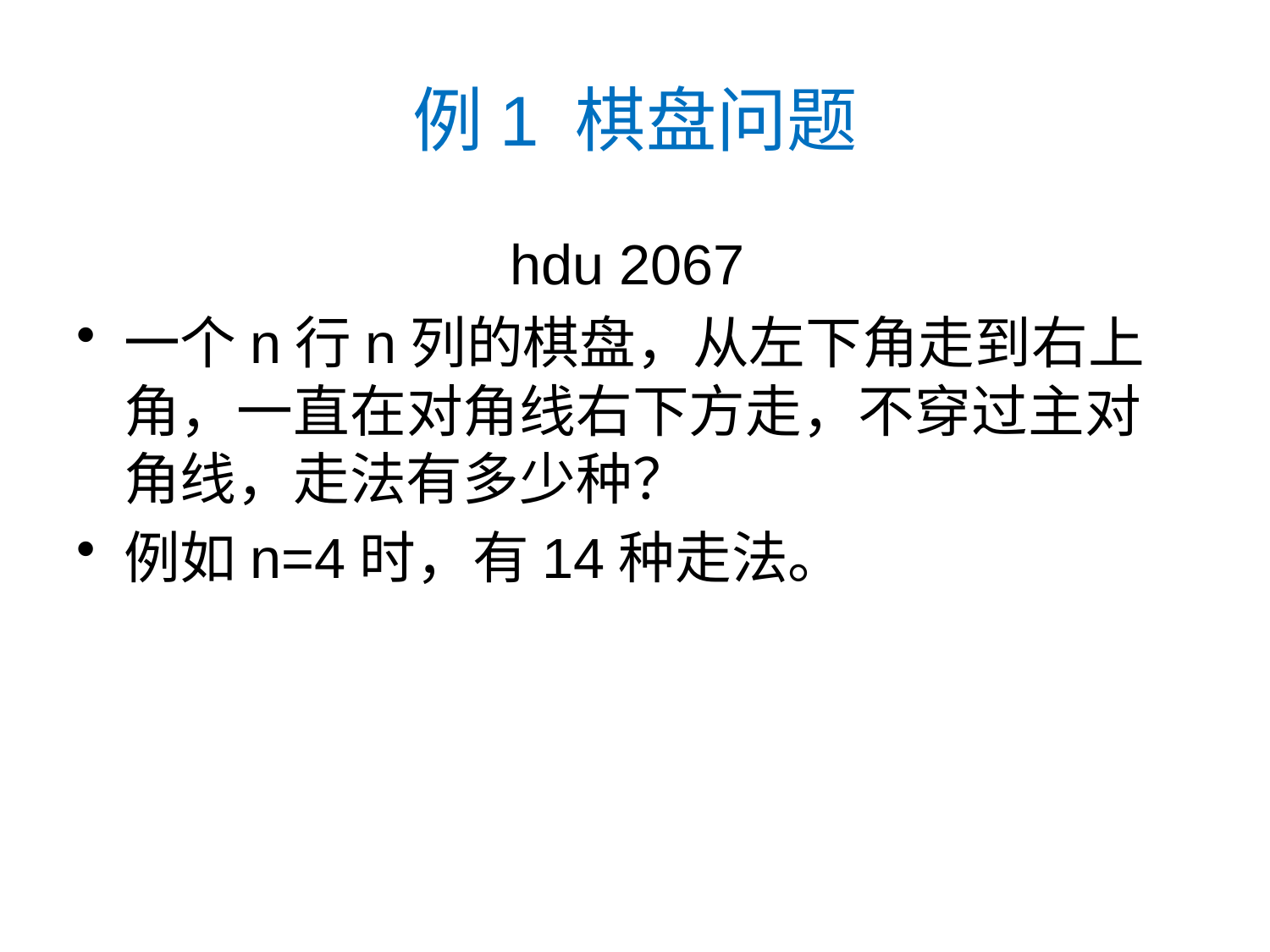

# 例1 棋盘问题
hdu 2067
一个n行n列的棋盘，从左下角走到右上角，一直在对角线右下方走，不穿过主对角线，走法有多少种？
例如n=4时，有14种走法。